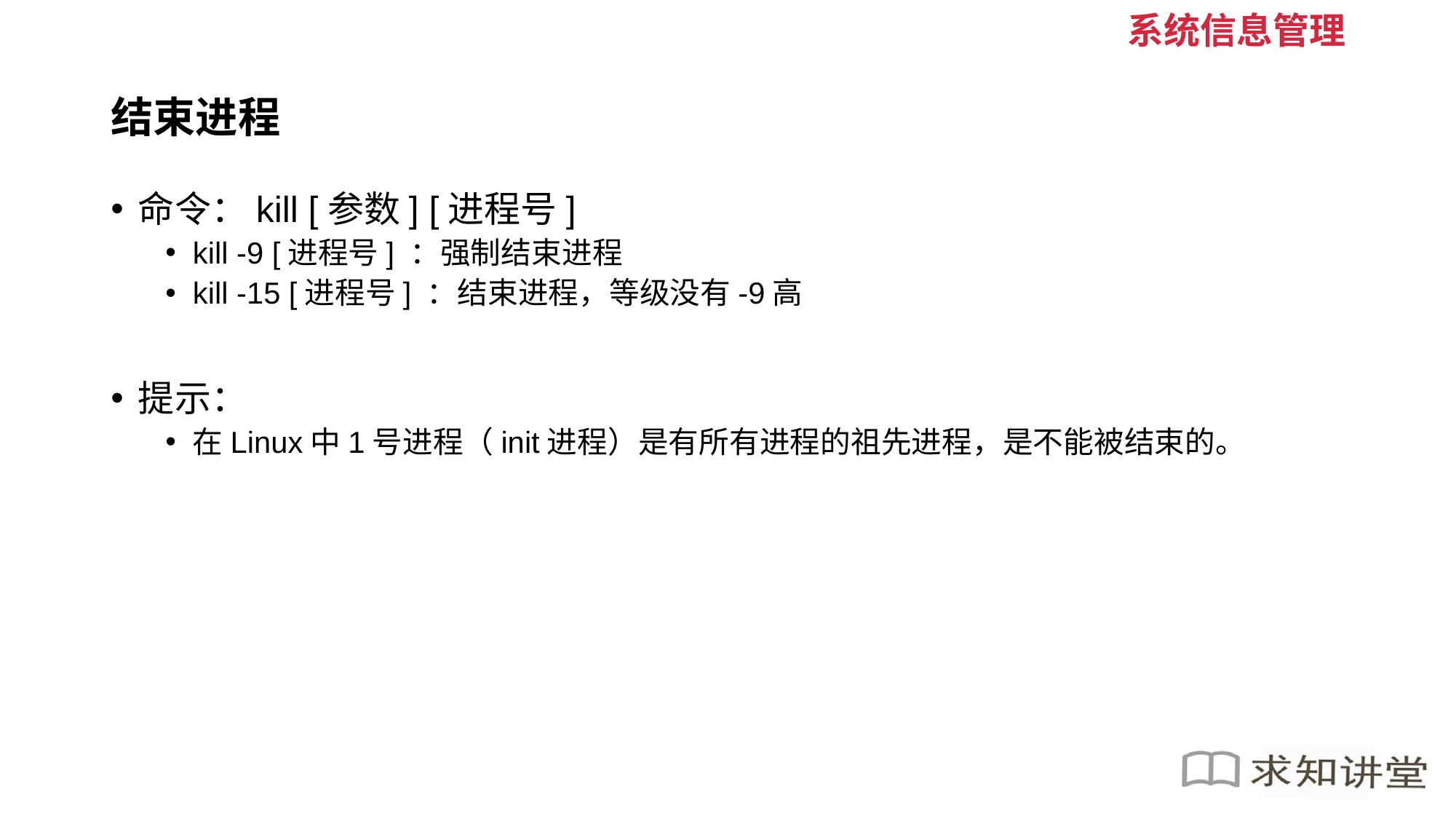

系统信息管理
# 结束进程
命令：kill [参数] [进程号]
kill -9 [进程号] ：强制结束进程
kill -15 [进程号] ：结束进程，等级没有-9高

提示：
在Linux中1号进程（init进程）是有所有进程的祖先进程，是不能被结束的。